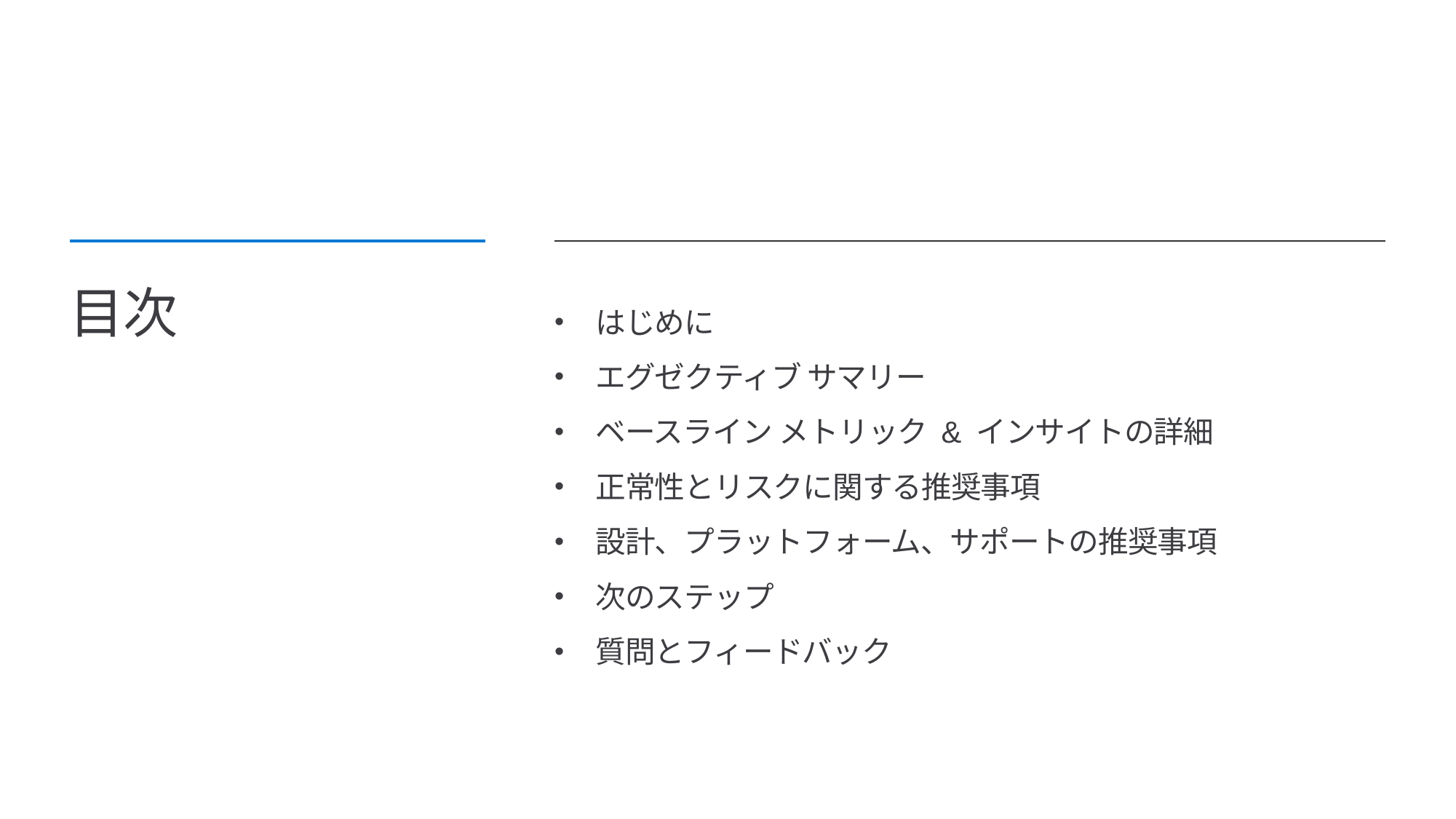

# 目次
はじめに
エグゼクティブ サマリー
ベースライン メトリック & インサイトの詳細
正常性とリスクに関する推奨事項
設計、プラットフォーム、サポートの推奨事項
次のステップ
質問とフィードバック